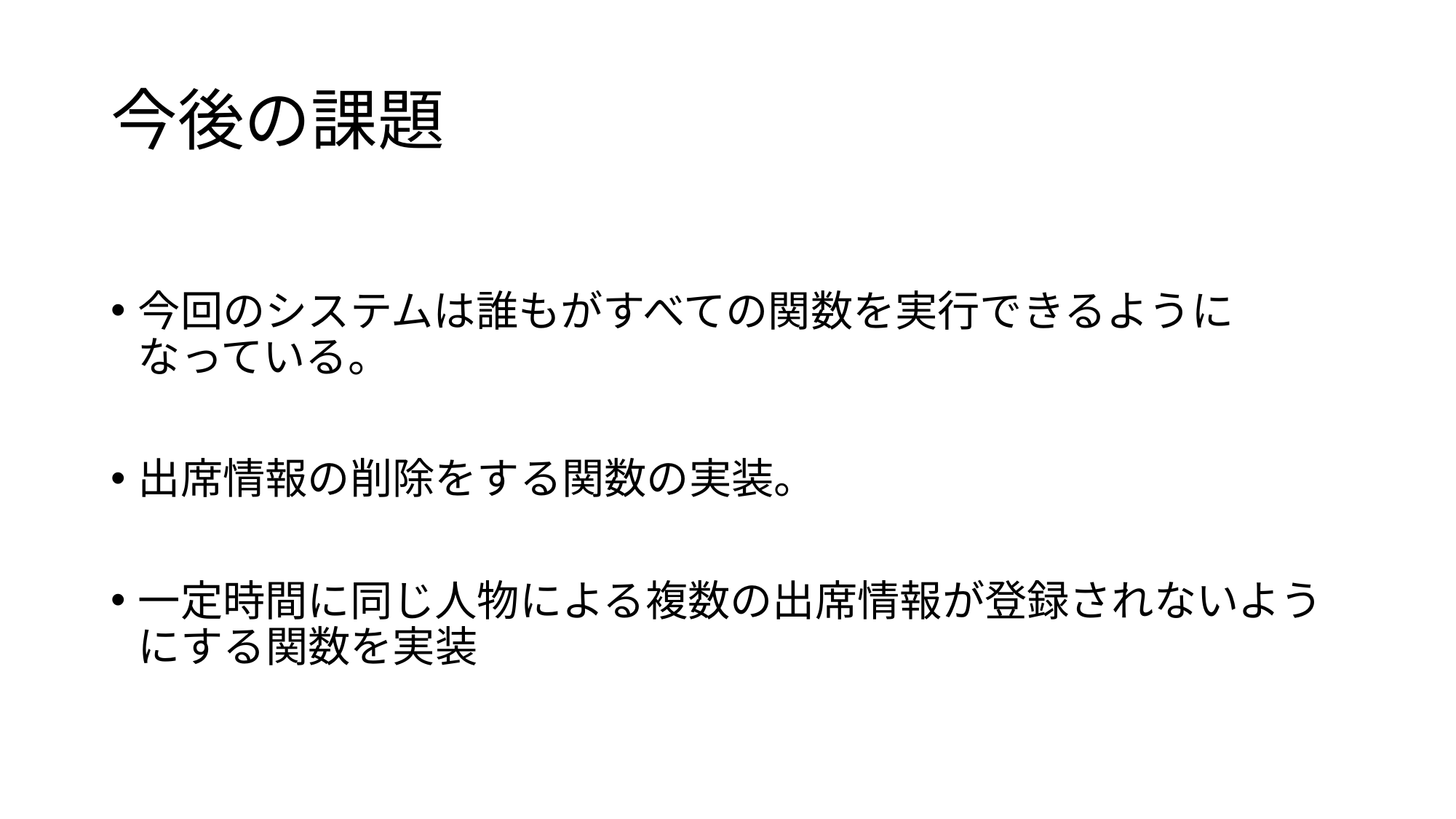

# 今後の課題

今回のシステムは誰もがすべての関数を実行できるように　　なっている。

出席情報の削除をする関数の実装。

一定時間に同じ人物による複数の出席情報が登録されないようにする関数を実装